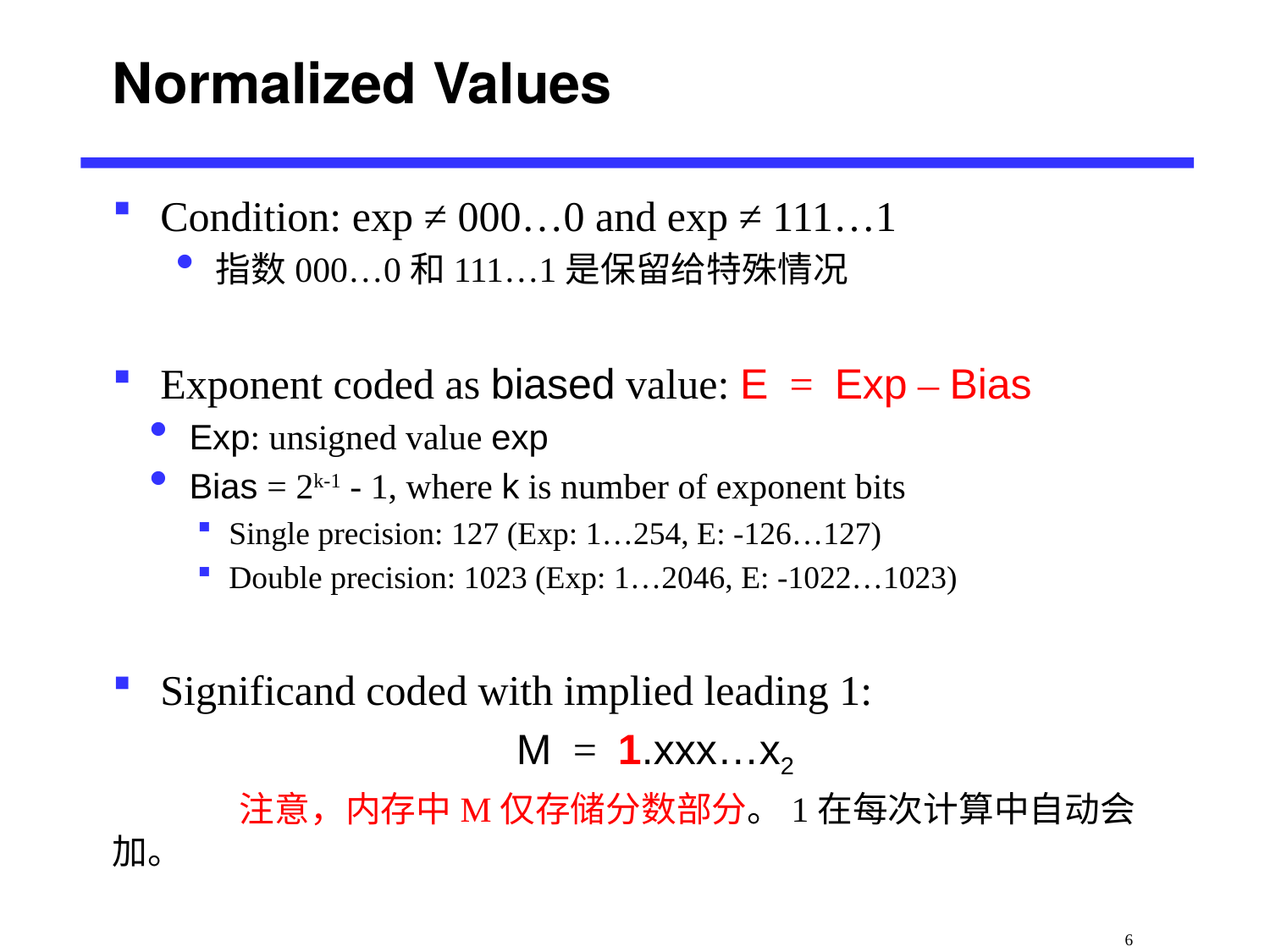

Carnegie Mellon
# Normalized Values
Condition: exp ≠ 000…0 and exp ≠ 111…1
指数000…0和111…1是保留给特殊情况

Exponent coded as biased value: E  =  Exp – Bias
Exp: unsigned value exp
Bias = 2k-1 - 1, where k is number of exponent bits
Single precision: 127 (Exp: 1…254, E: -126…127)
Double precision: 1023 (Exp: 1…2046, E: -1022…1023)

Significand coded with implied leading 1:
M  =  1.xxx…x2
	注意，内存中M仅存储分数部分。1在每次计算中自动会加。
                           6